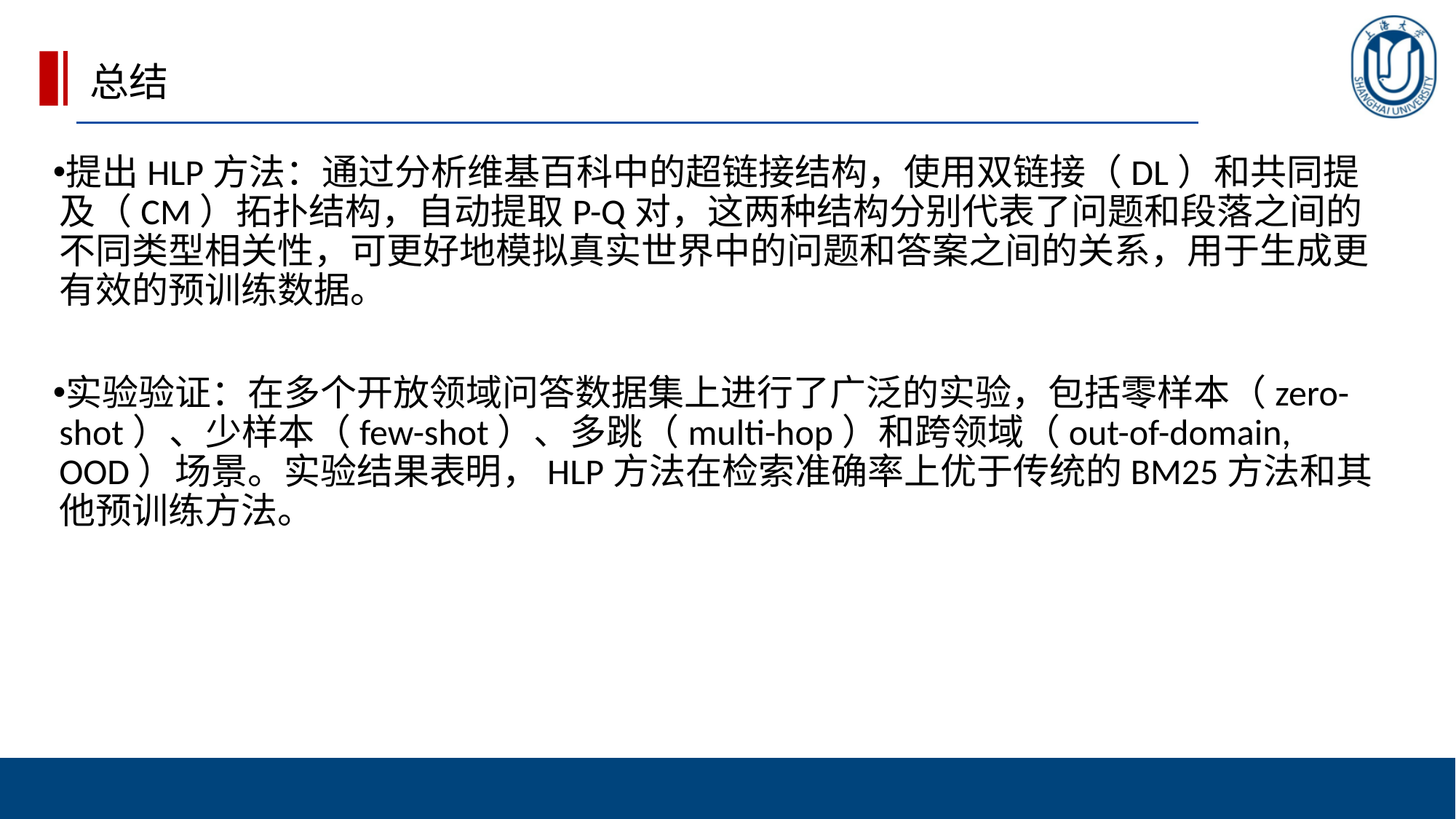

# 总结
提出HLP方法：通过分析维基百科中的超链接结构，使用双链接（DL）和共同提及（CM）拓扑结构，自动提取P-Q对，这两种结构分别代表了问题和段落之间的不同类型相关性，可更好地模拟真实世界中的问题和答案之间的关系，用于生成更有效的预训练数据。

实验验证：在多个开放领域问答数据集上进行了广泛的实验，包括零样本（zero-shot）、少样本（few-shot）、多跳（multi-hop）和跨领域（out-of-domain, OOD）场景。实验结果表明，HLP方法在检索准确率上优于传统的BM25方法和其他预训练方法。

13